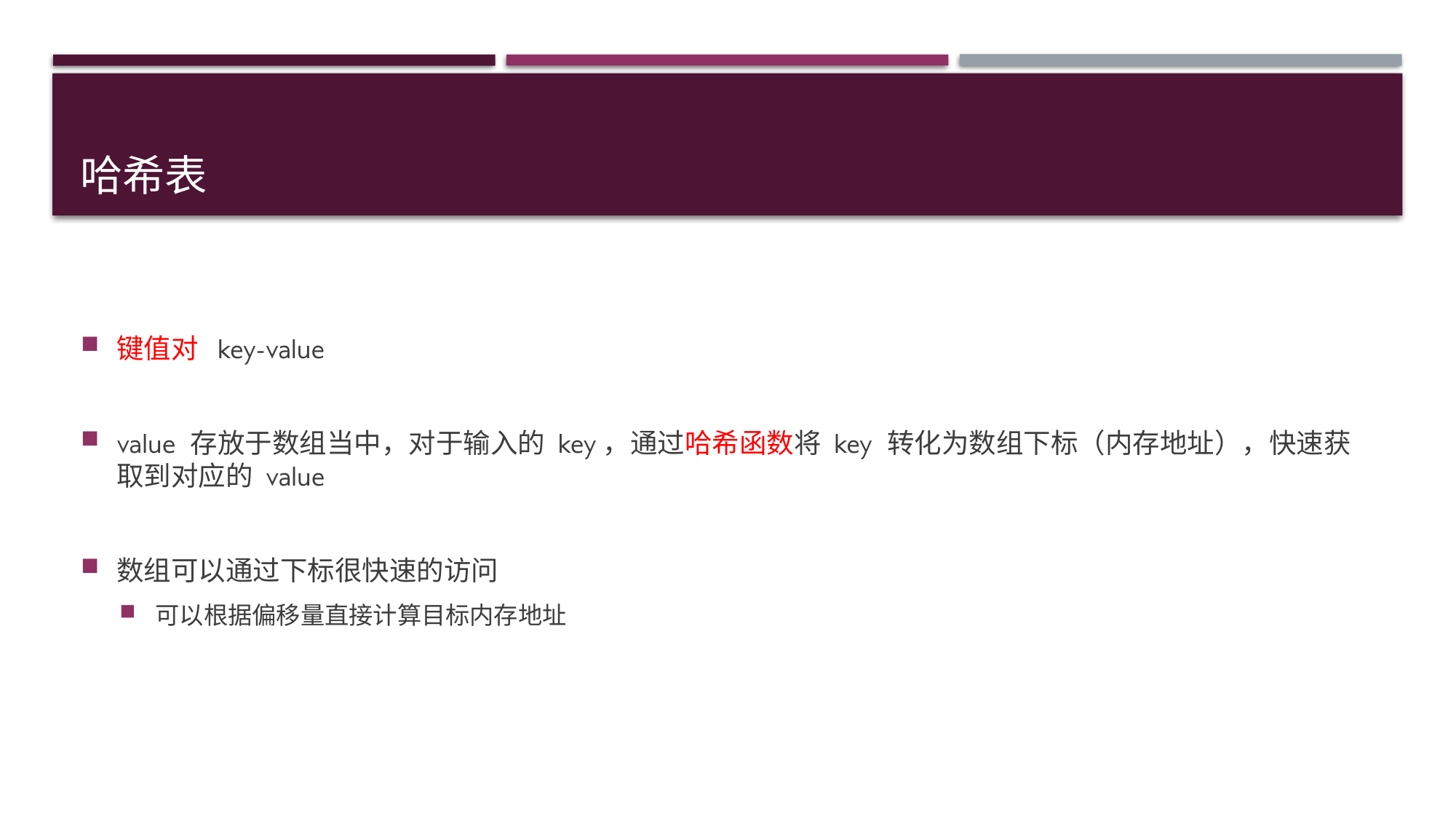

# 哈希表
键值对  key-value

value 存放于数组当中，对于输入的 key，通过哈希函数将 key 转化为数组下标（内存地址），快速获取到对应的 value

数组可以通过下标很快速的访问
可以根据偏移量直接计算目标内存地址